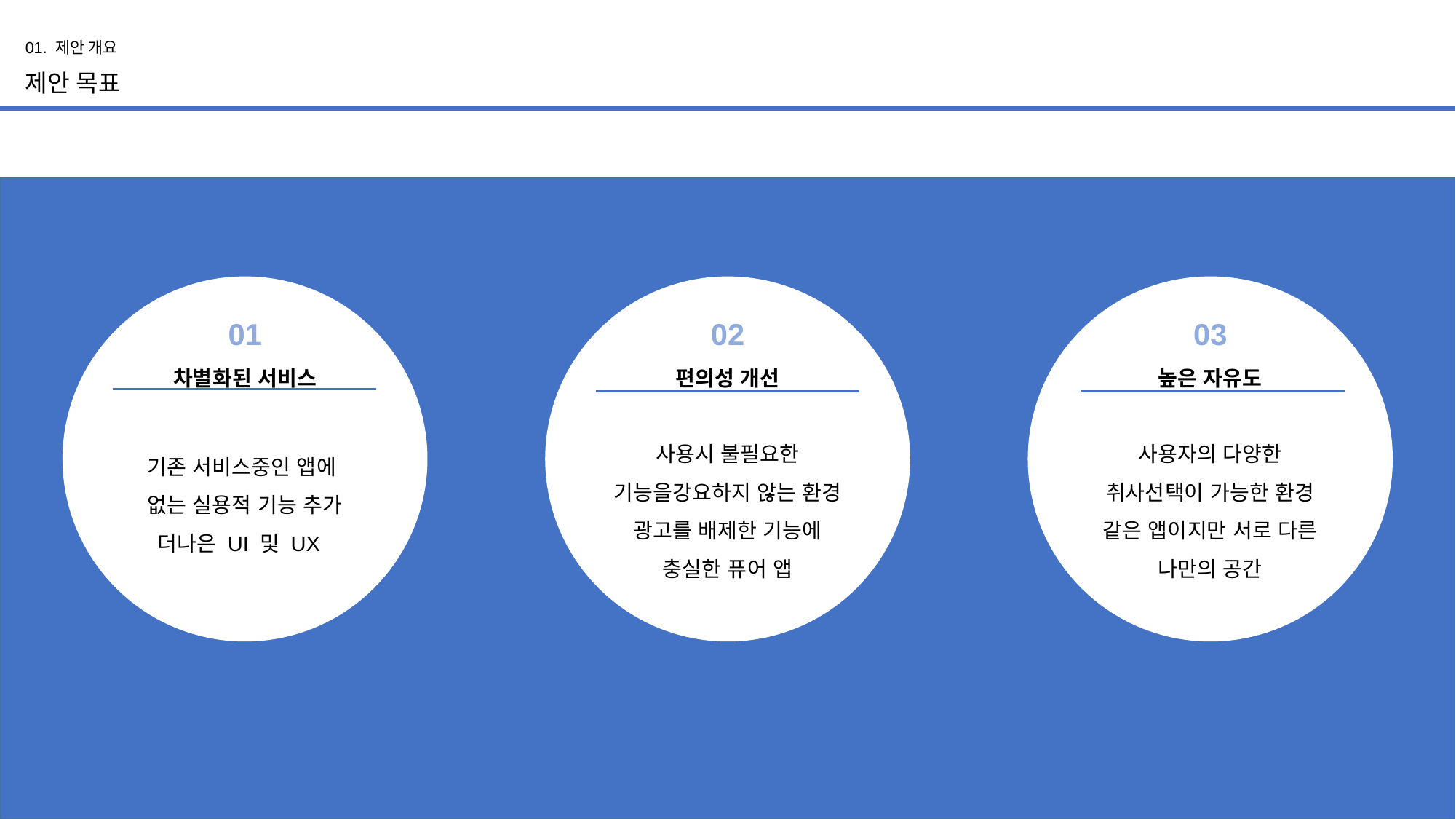

01. 제안 개요
제안 목표

02
편의성 개선

사용시 불필요한 기능을강요하지 않는 환경
광고를 배제한 기능에 충실한 퓨어 앱

03
높은 자유도

사용자의 다양한 취사선택이 가능한 환경
같은 앱이지만 서로 다른 나만의 공간

01
차별화된 서비스

기존 서비스중인 앱에  없는 실용적 기능 추가 더나은 UI 및 UX